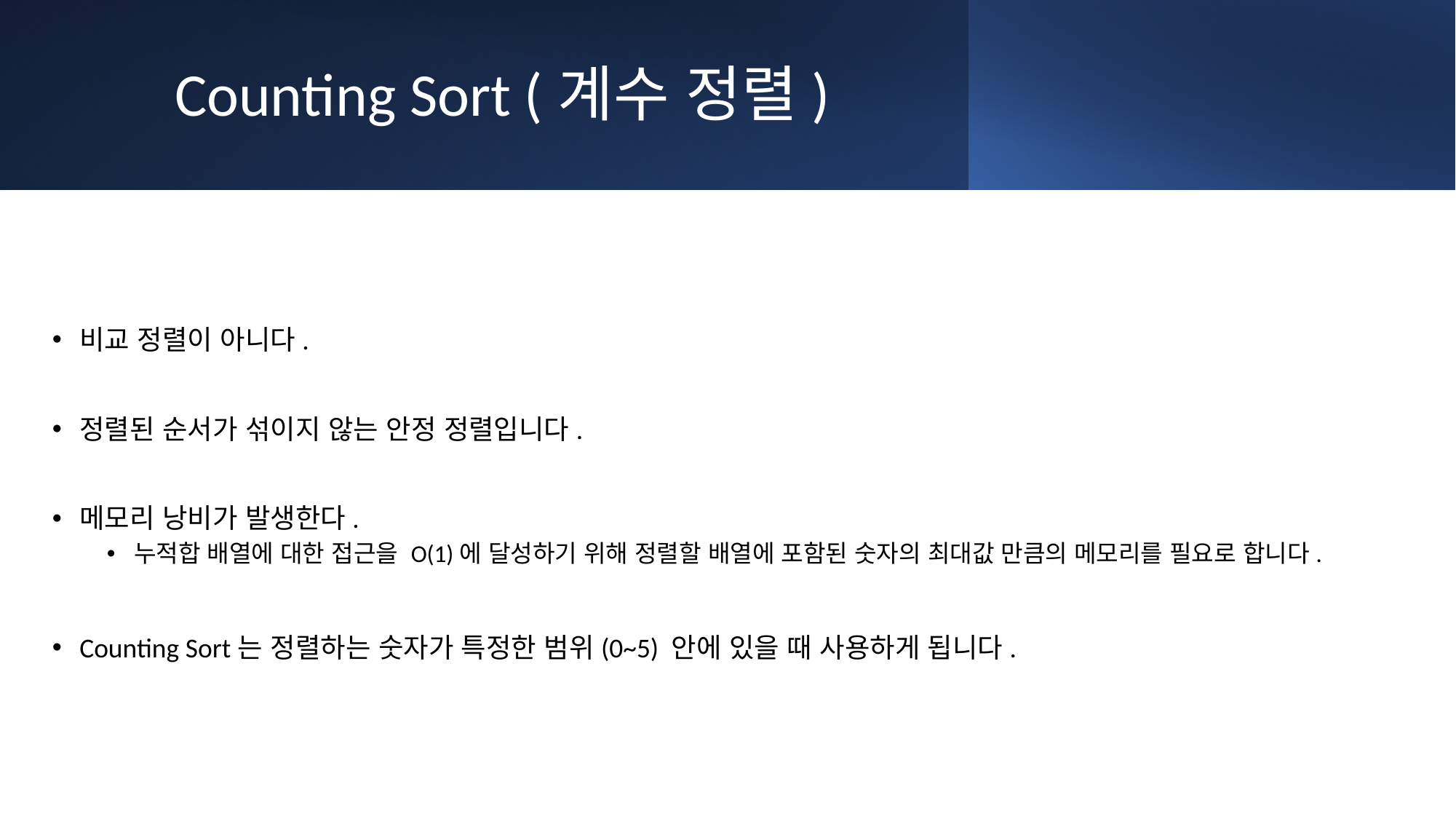

# Counting Sort (계수 정렬)
비교 정렬이 아니다.

정렬된 순서가 섞이지 않는 안정 정렬입니다.

메모리 낭비가 발생한다.
누적합 배열에 대한 접근을 O(1)에 달성하기 위해 정렬할 배열에 포함된 숫자의 최대값 만큼의 메모리를 필요로 합니다.

Counting Sort는 정렬하는 숫자가 특정한 범위(0~5) 안에 있을 때 사용하게 됩니다.